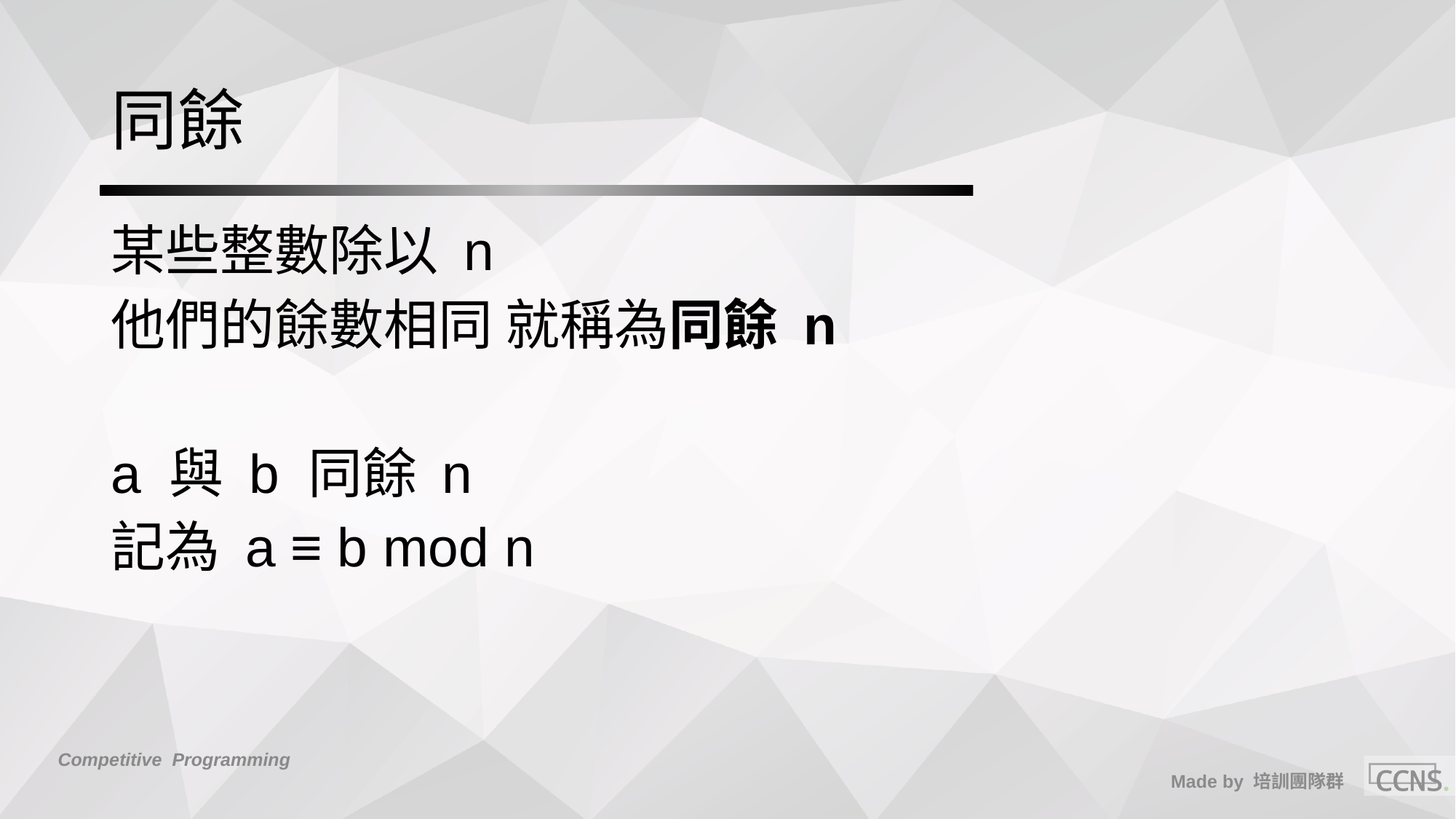

# 同餘
某些整數除以 n
他們的餘數相同 就稱為同餘 n

a 與 b 同餘 n
記為 a ≡ b mod n